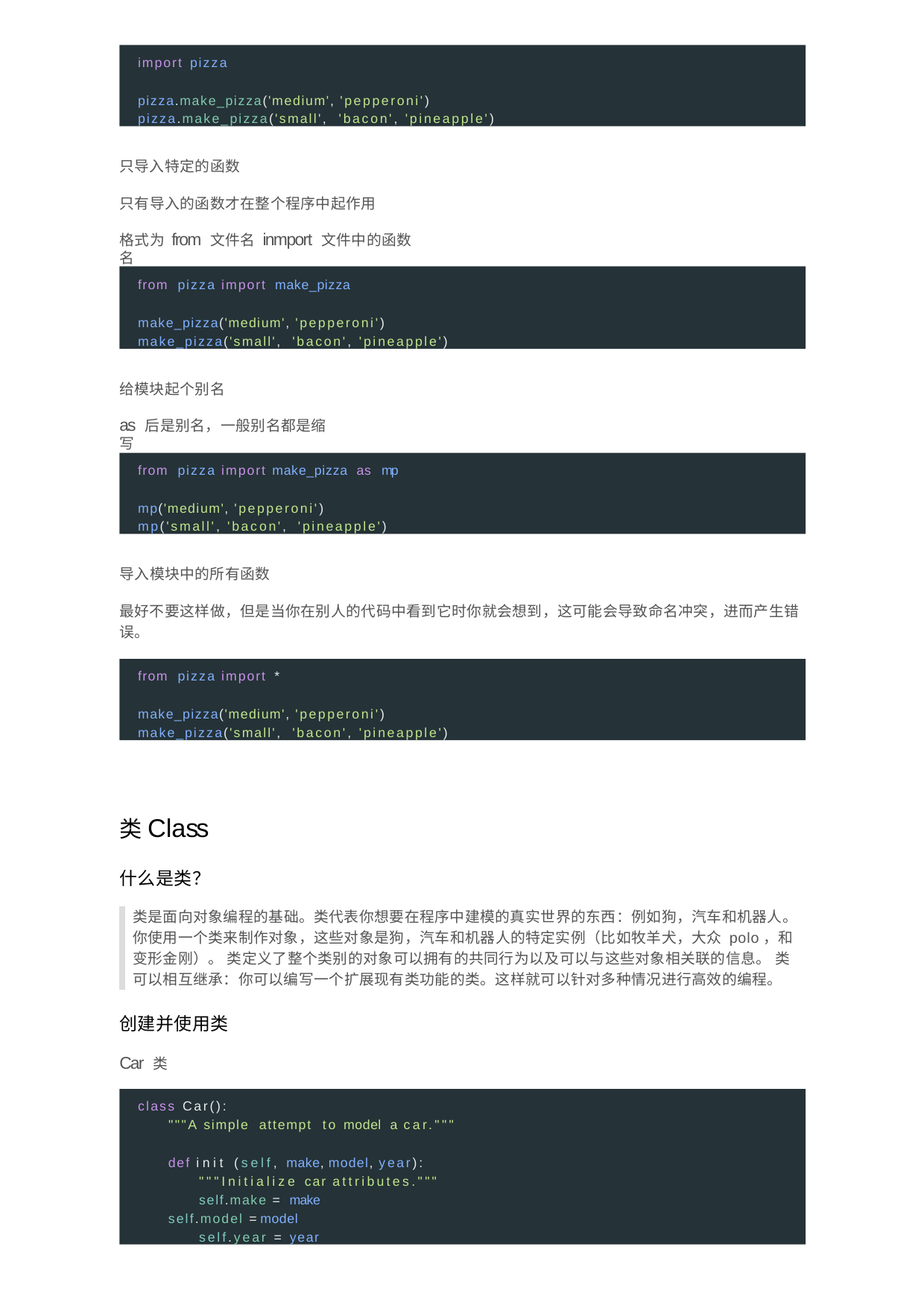

import pizza

pizza.make_pizza('medium', 'pepperoni')  pizza.make_pizza('small',  'bacon', 'pineapple')
只导⼊特定的函数

只有导⼊的函数才在整个程序中起作⽤

格式为from ⽂件名inmport ⽂件中的函数名
from  pizza import make_pizza

make_pizza('medium', 'pepperoni')  make_pizza('small',  'bacon', 'pineapple')
给模块起个别名

as 后是别名，⼀般别名都是缩写
from  pizza import make_pizza  as  mp

mp('medium', 'pepperoni')  mp('small', 'bacon', 'pineapple')
导⼊模块中的所有函数

最好不要这样做，但是当你在别⼈的代码中看到它时你就会想到，这可能会导致命名冲突，进⽽产⽣错 误。
from  pizza import *

make_pizza('medium', 'pepperoni')  make_pizza('small',  'bacon', 'pineapple')
类Class

什么是类？

类是面向对象编程的基础。类代表你想要在程序中建模的真实世界的东西：例如狗，汽车和机器人。 你使用一个类来制作对象，这些对象是狗，汽车和机器人的特定实例（比如牧羊犬，大众 polo，和 变形金刚）。 类定义了整个类别的对象可以拥有的共同行为以及可以与这些对象相关联的信息。 类可以相互继承：你可以编写一个扩展现有类功能的类。这样就可以针对多种情况进行高效的编程。

创建并使⽤类

Car 类

class Car():
"""A simple  attempt  to model  a car."""

def init (self, make, model, year):  """Initialize car attributes."""  self.make =  make
self.model = model  self.year =  year